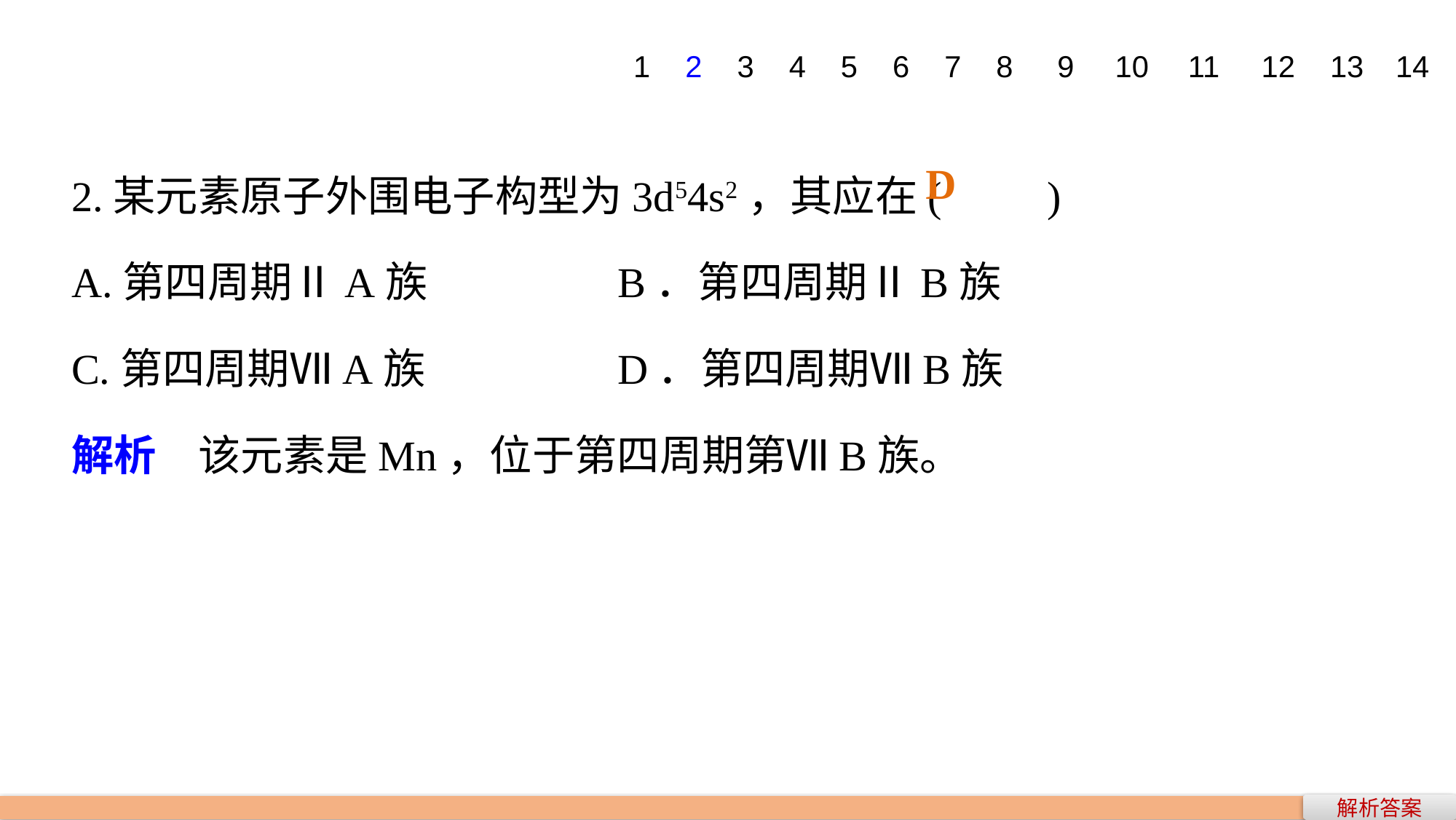

1
2
3
4
5
6
7
8
9
10
11
12
13
14
2.某元素原子外围电子构型为3d54s2，其应在(　　)
A.第四周期ⅡA族  		B．第四周期ⅡB族
C.第四周期ⅦA族  		D．第四周期ⅦB族
解析　该元素是Mn，位于第四周期第ⅦB族。
D
解析答案